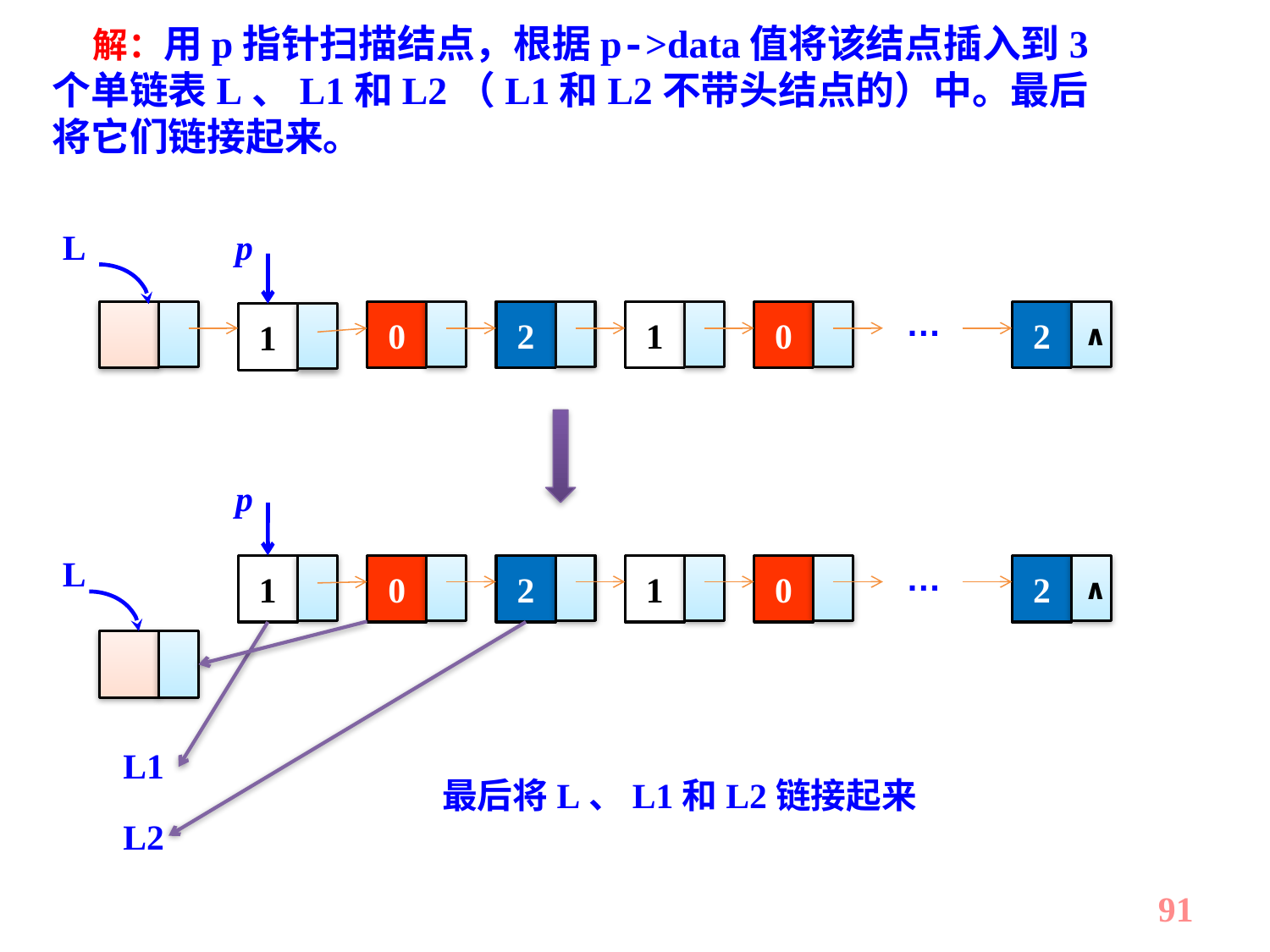

解：用p指针扫描结点，根据p->data值将该结点插入到3个单链表L、L1和L2（L1和L2不带头结点的）中。最后将它们链接起来。
p
L

0

2

1

0

…
2
∧
1

p
L
1

0

2

1

0

2
∧
…

L1
L2
最后将L、L1和L2链接起来
91